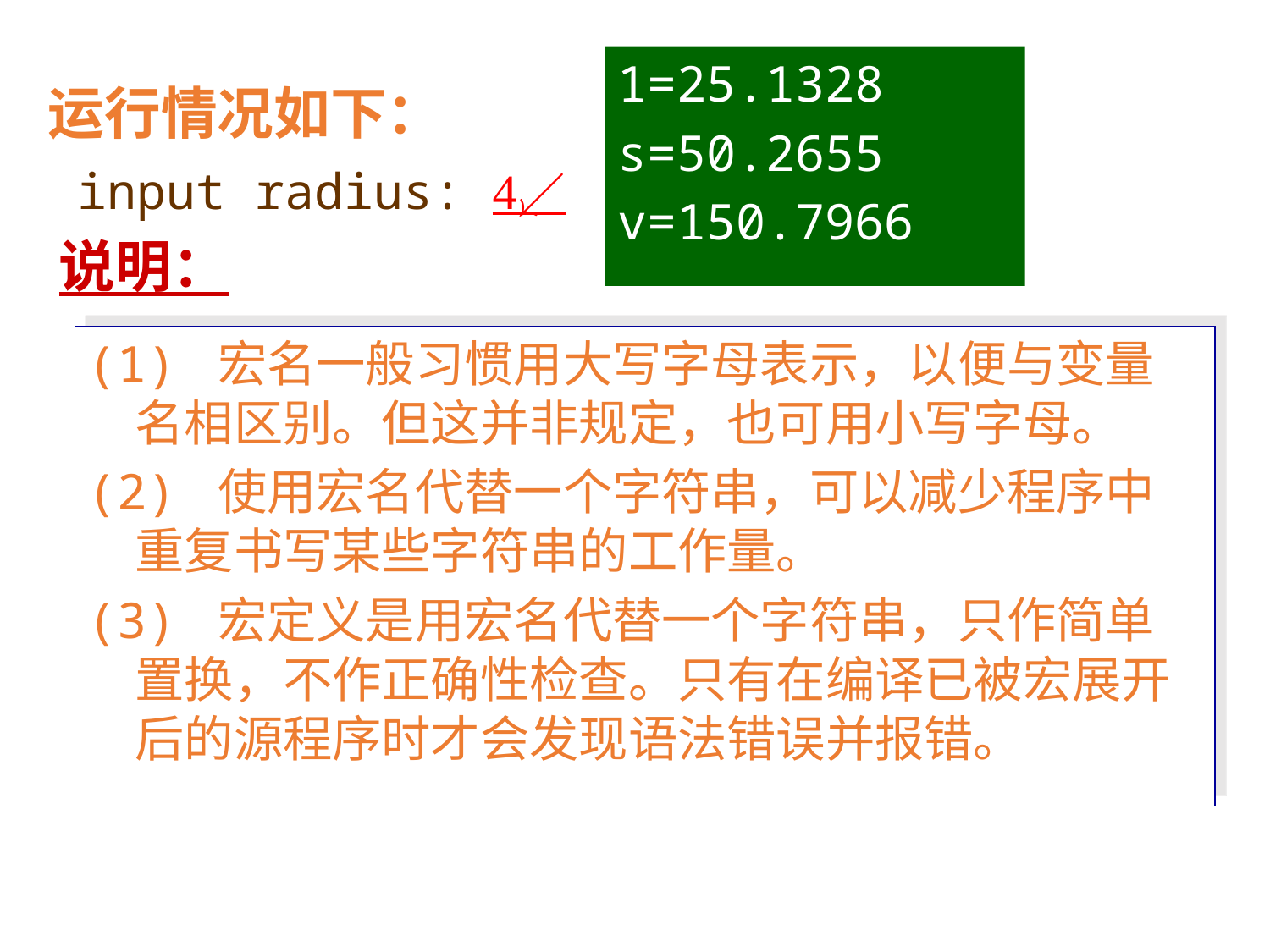

1=25.1328
s=50.2655
v=150.7966
运行情况如下：
input radius: 4↙
说明：
(1) 宏名一般习惯用大写字母表示，以便与变量名相区别。但这并非规定，也可用小写字母。
(2) 使用宏名代替一个字符串，可以减少程序中重复书写某些字符串的工作量。
(3) 宏定义是用宏名代替一个字符串，只作简单置换，不作正确性检查。只有在编译已被宏展开后的源程序时才会发现语法错误并报错。